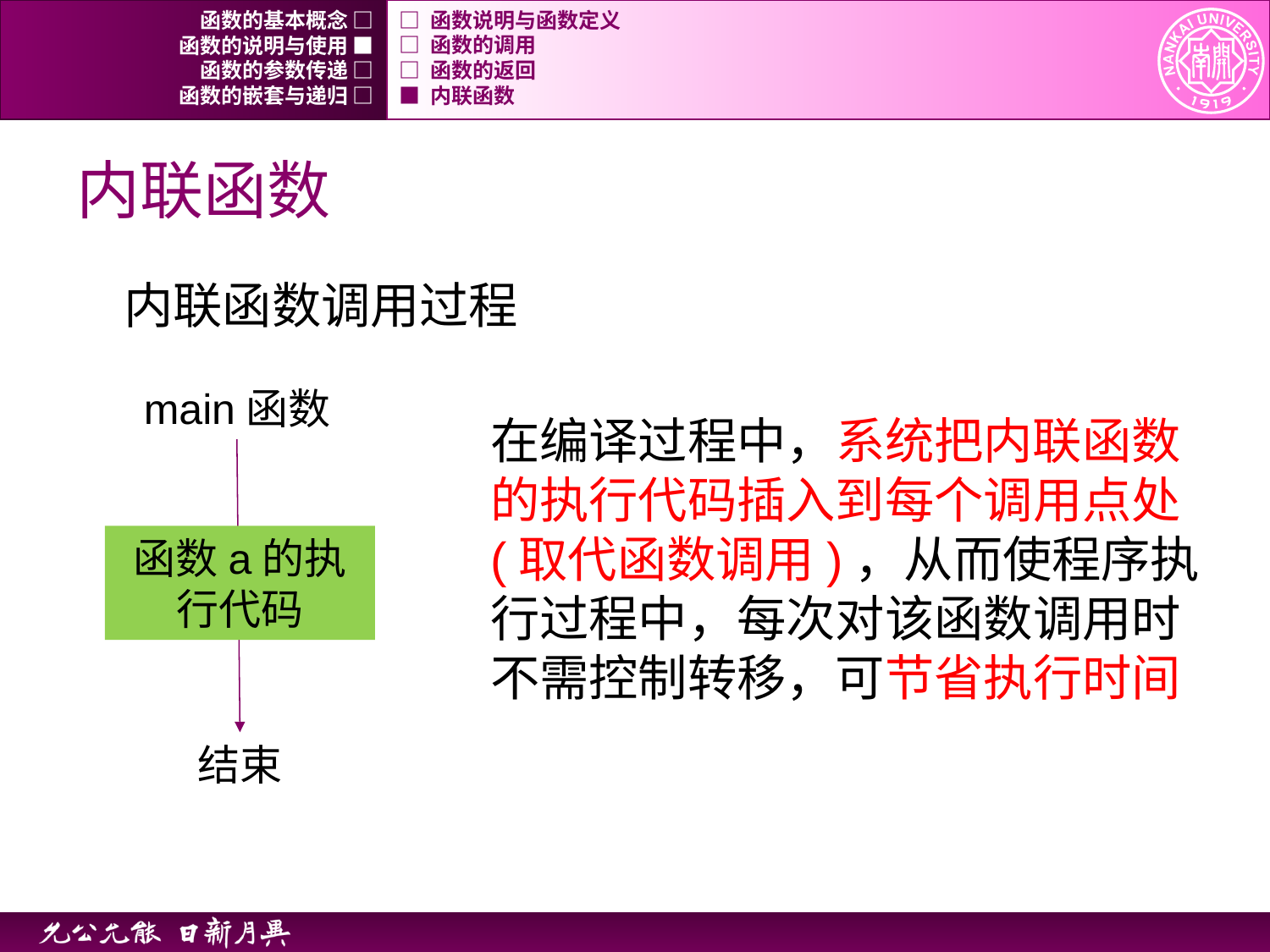

函数的基本概念 □
□ 函数说明与函数定义
函数的说明与使用 ■
□ 函数的调用
函数的参数传递 □
□ 函数的返回
函数的嵌套与递归 □
■ 内联函数
# 内联函数
内联函数调用过程
main函数
函数a的执行代码
结束
在编译过程中，系统把内联函数的执行代码插入到每个调用点处(取代函数调用)，从而使程序执行过程中，每次对该函数调用时不需控制转移，可节省执行时间